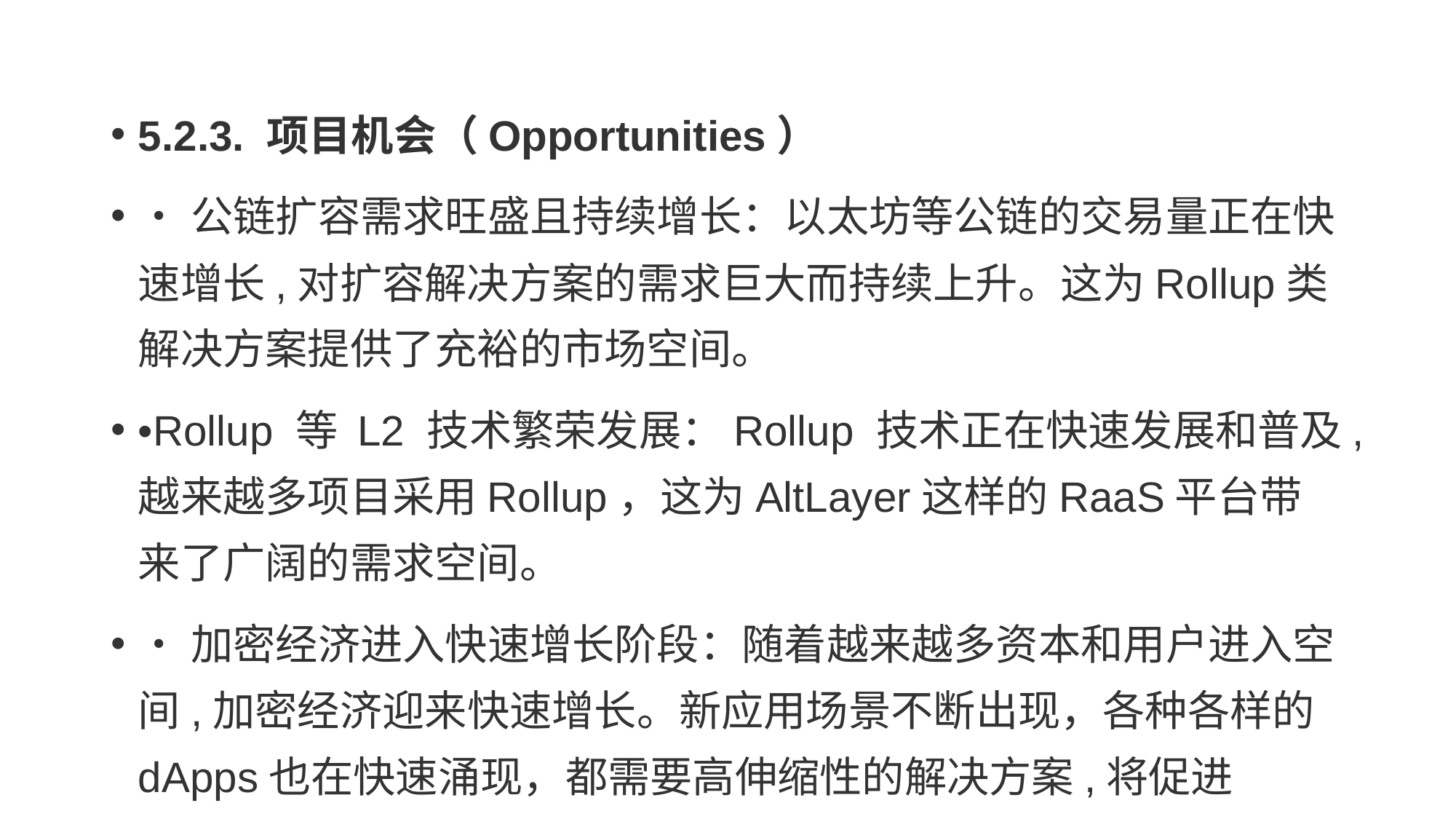

5.2.3. 项目机会（Opportunities）
•公链扩容需求旺盛且持续增长：以太坊等公链的交易量正在快速增长,对扩容解决方案的需求巨大而持续上升。这为Rollup类解决方案提供了充裕的市场空间。
•Rollup 等 L2 技术繁荣发展：Rollup 技术正在快速发展和普及,越来越多项目采用Rollup，这为AltLayer这样的RaaS平台带来了广阔的需求空间。
•加密经济进入快速增长阶段：随着越来越多资本和用户进入空间,加密经济迎来快速增长。新应用场景不断出现，各种各样的 dApps也在快速涌现，都需要高伸缩性的解决方案,将促进RaaS服务的发展，这为RaaS类基础设施提供了巨大机遇。
•用户基数迅速扩大，行业协作机会增加：Crypto用户数增长迅猛,将为AltLayer带来更广阔的用户群体,网络效应也更容易发生。同时，随着行业发展,不同基础设施项目之间的协作机会增加,这也将为AltLayer带来新的合作和应用场景。